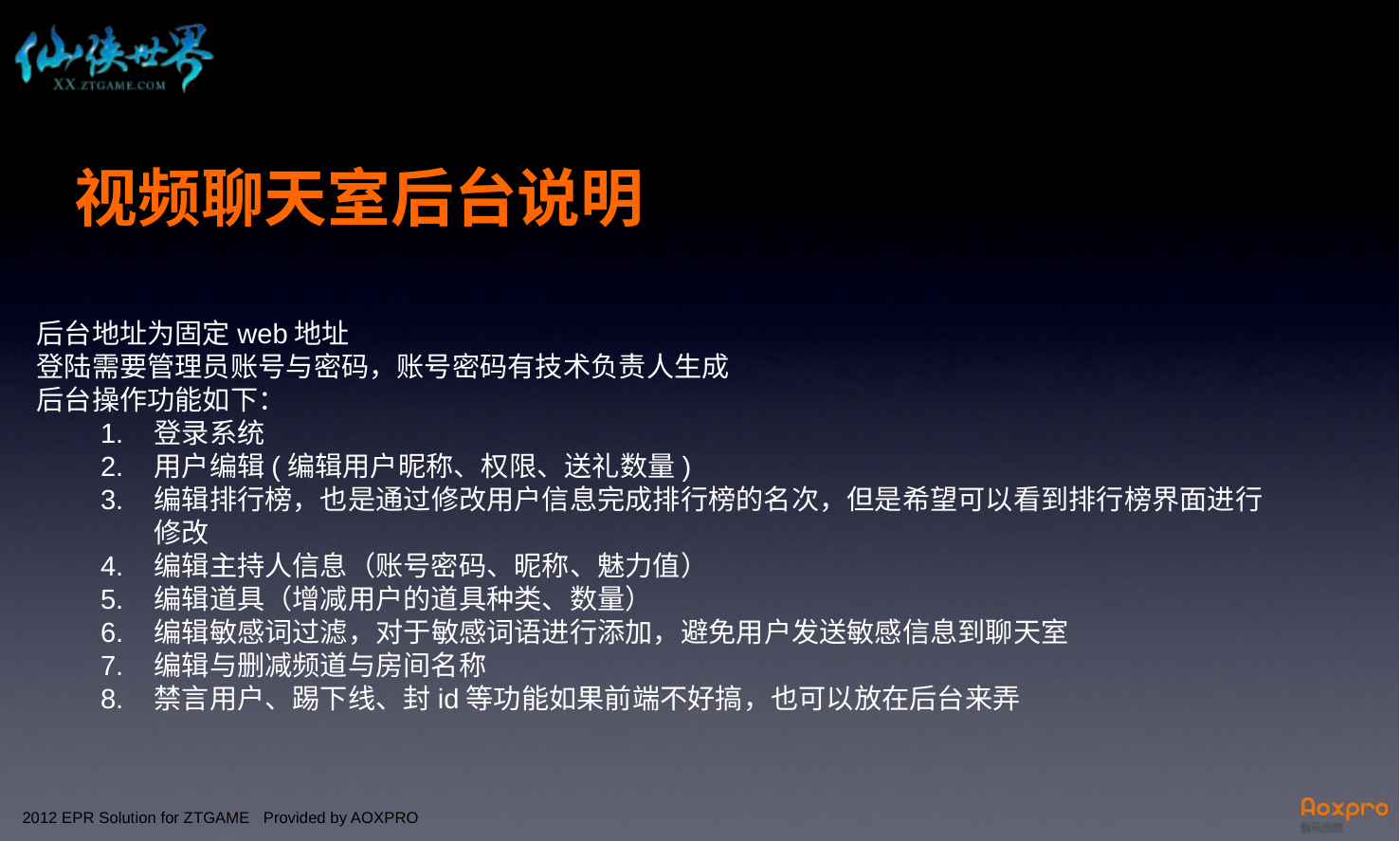

视频聊天室后台说明
后台地址为固定web地址
登陆需要管理员账号与密码，账号密码有技术负责人生成
后台操作功能如下：
登录系统
用户编辑(编辑用户昵称、权限、送礼数量)
编辑排行榜，也是通过修改用户信息完成排行榜的名次，但是希望可以看到排行榜界面进行修改
编辑主持人信息（账号密码、昵称、魅力值）
编辑道具（增减用户的道具种类、数量）
编辑敏感词过滤，对于敏感词语进行添加，避免用户发送敏感信息到聊天室
编辑与删减频道与房间名称
禁言用户、踢下线、封id等功能如果前端不好搞，也可以放在后台来弄